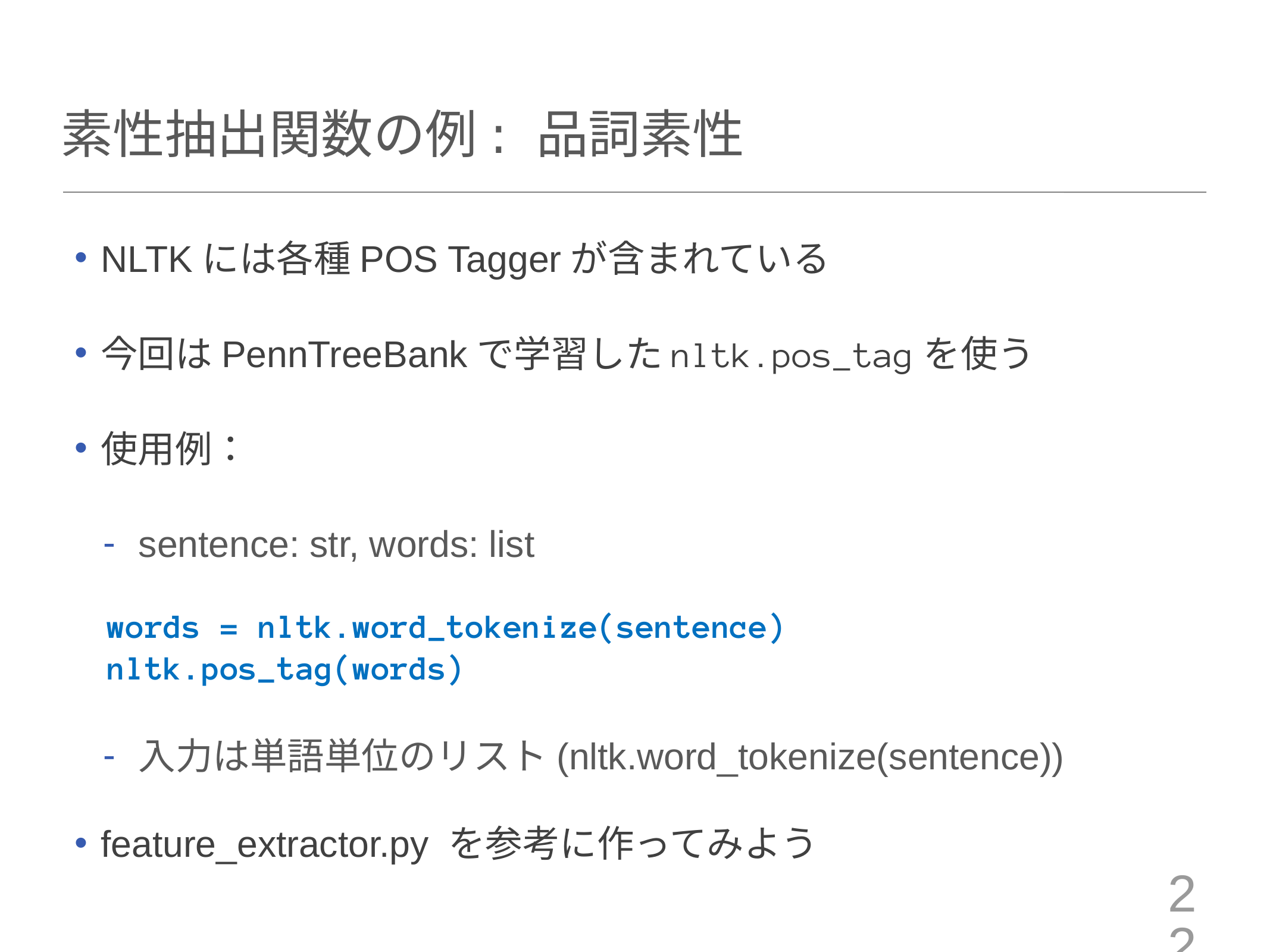

# 素性抽出関数の例: 品詞素性
NLTKには各種POS Taggerが含まれている
今回はPennTreeBankで学習したnltk.pos_tagを使う
使用例：
sentence: str, words: list
words = nltk.word_tokenize(sentence)
nltk.pos_tag(words)
入力は単語単位のリスト(nltk.word_tokenize(sentence))
feature_extractor.py を参考に作ってみよう
22